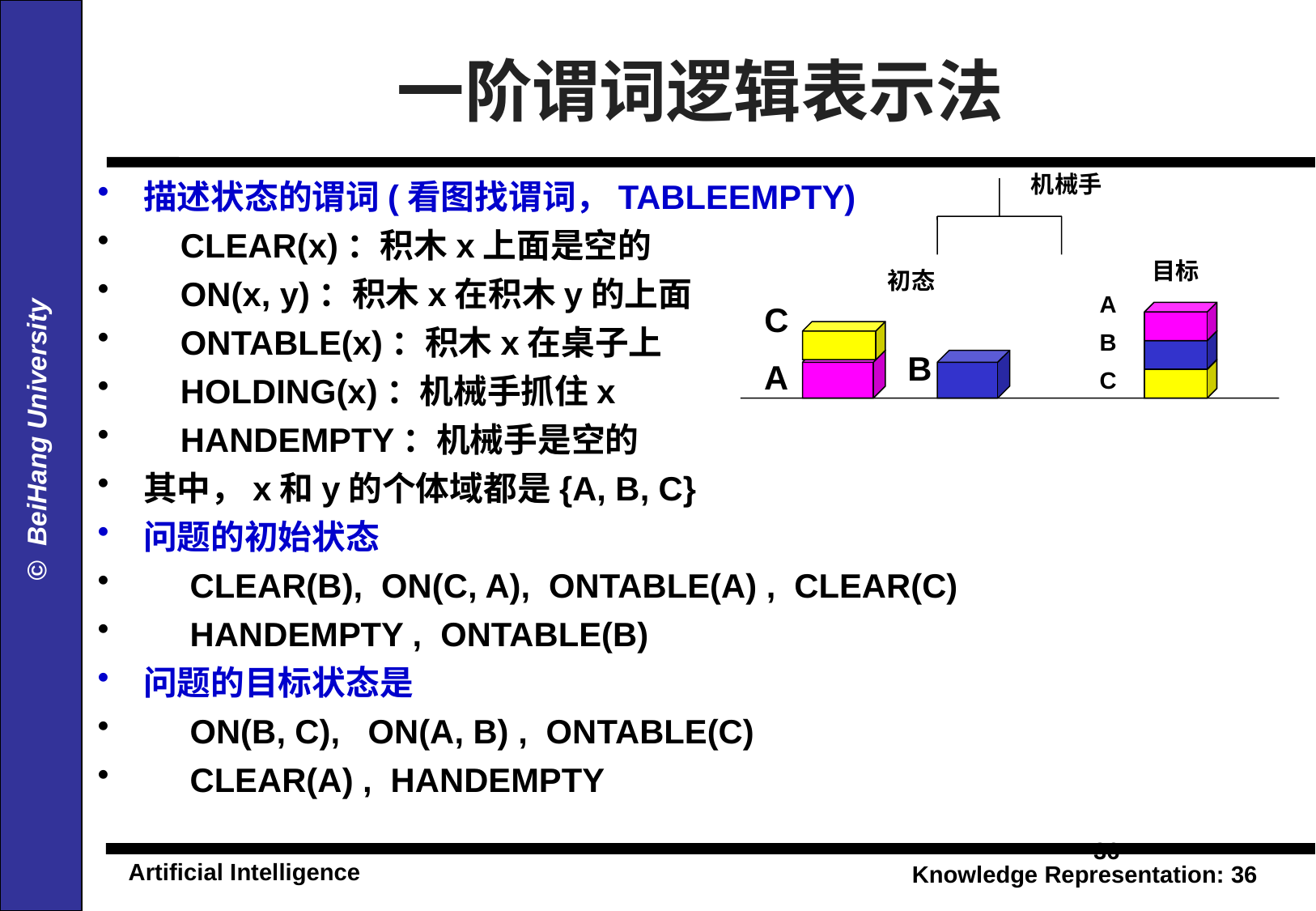

一阶谓词逻辑表示法
描述状态的谓词(看图找谓词，TABLEEMPTY)
    CLEAR(x)：积木x上面是空的
    ON(x, y)：积木x在积木y的上面
    ONTABLE(x)：积木x在桌子上
    HOLDING(x)：机械手抓住x
    HANDEMPTY：机械手是空的
其中，x和y的个体域都是{A, B, C}
问题的初始状态
     CLEAR(B),  ON(C, A),  ONTABLE(A) ,  CLEAR(C)
     HANDEMPTY ,  ONTABLE(B)
问题的目标状态是
     ON(B, C),   ON(A, B) ,  ONTABLE(C)
     CLEAR(A) ,  HANDEMPTY
机械手

目标
初态
C

B
A

A
B
C
36